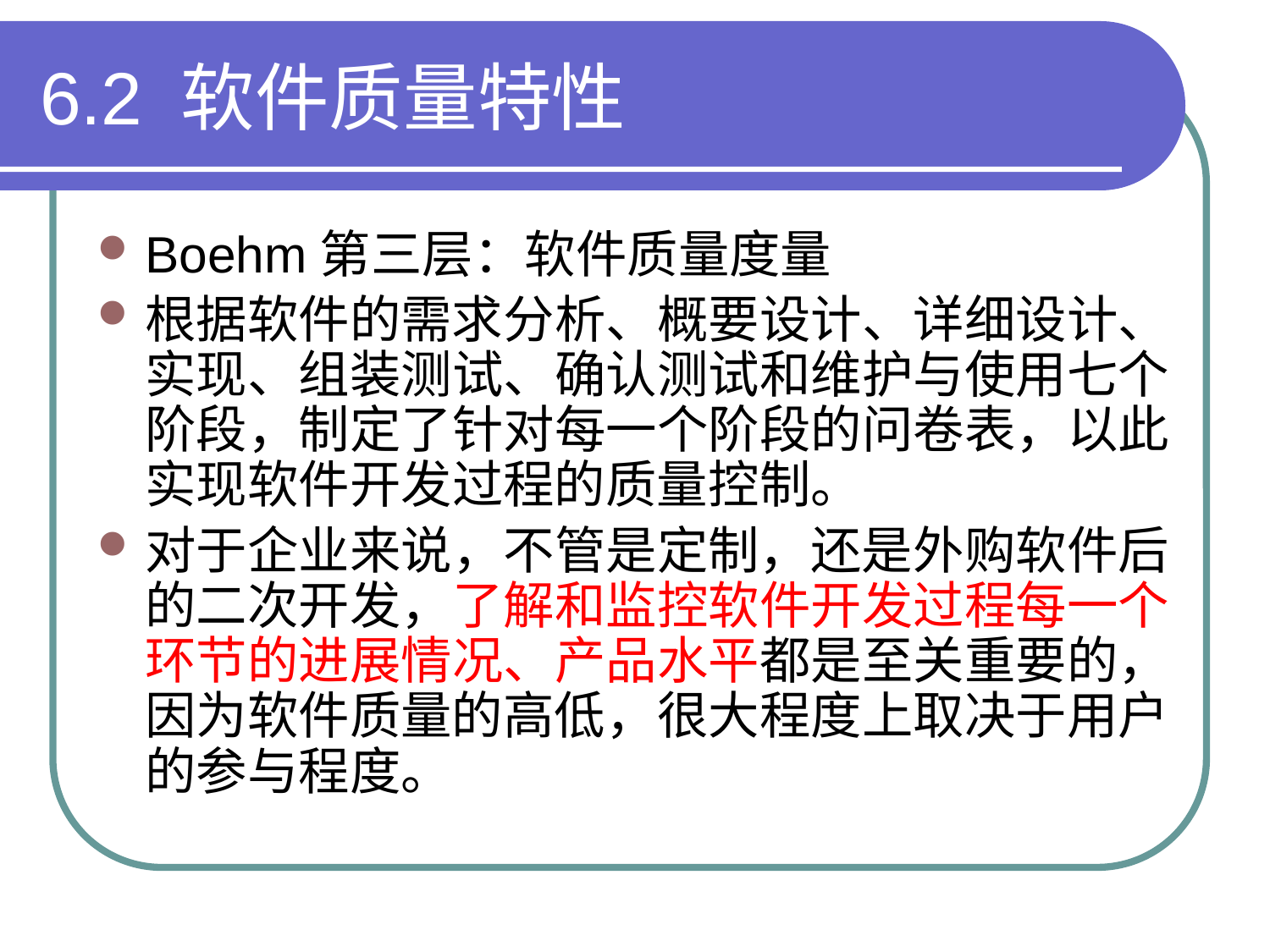

# 6.2 软件质量特性
Boehm第三层：软件质量度量
根据软件的需求分析、概要设计、详细设计、实现、组装测试、确认测试和维护与使用七个阶段，制定了针对每一个阶段的问卷表，以此实现软件开发过程的质量控制。
对于企业来说，不管是定制，还是外购软件后的二次开发，了解和监控软件开发过程每一个环节的进展情况、产品水平都是至关重要的，因为软件质量的高低，很大程度上取决于用户的参与程度。

19